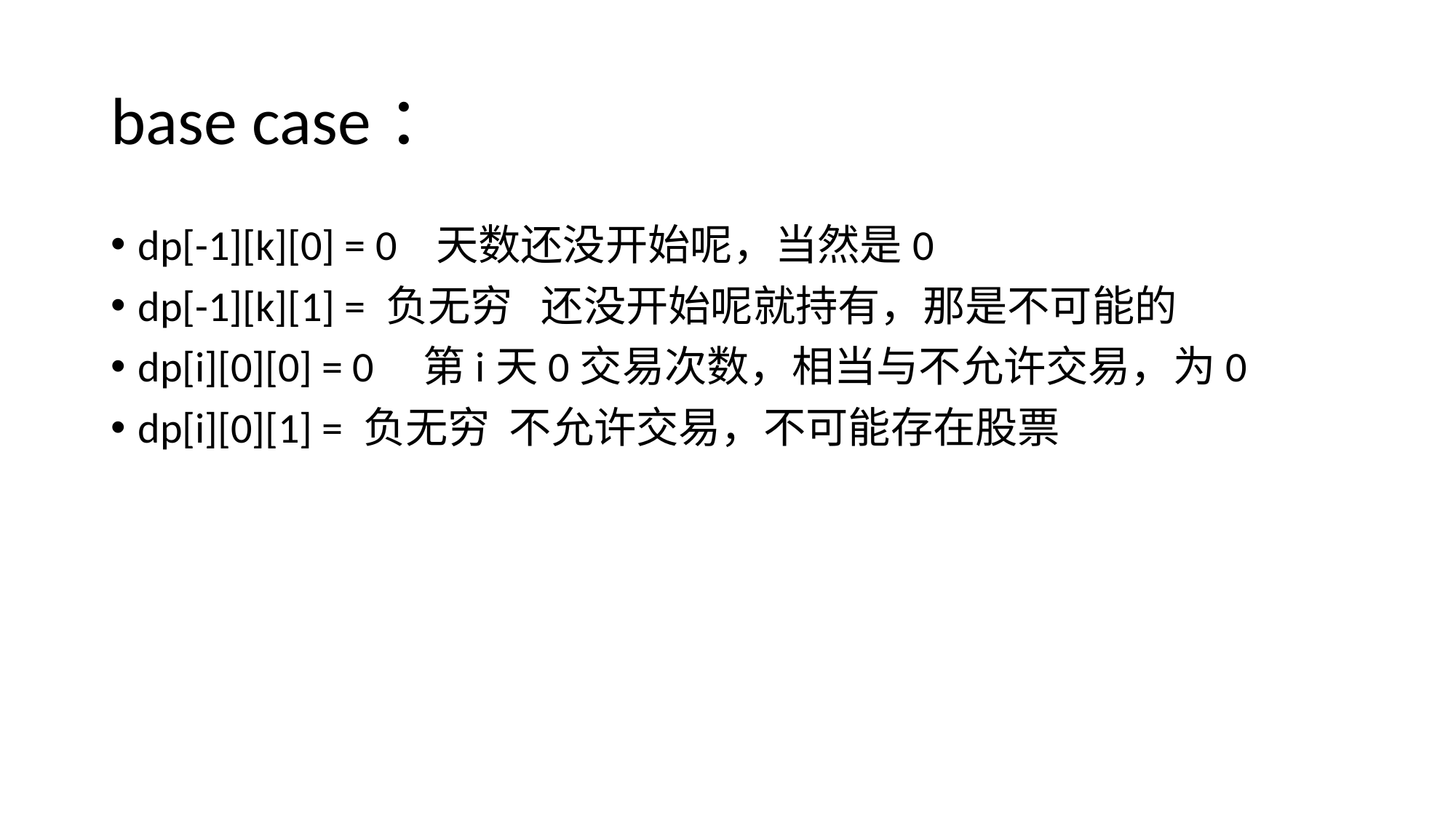

# base case：
dp[-1][k][0] = 0   天数还没开始呢，当然是0
dp[-1][k][1] = 负无穷   还没开始呢就持有，那是不可能的
dp[i][0][0] = 0    第i天0交易次数，相当与不允许交易，为0
dp[i][0][1] = 负无穷  不允许交易，不可能存在股票